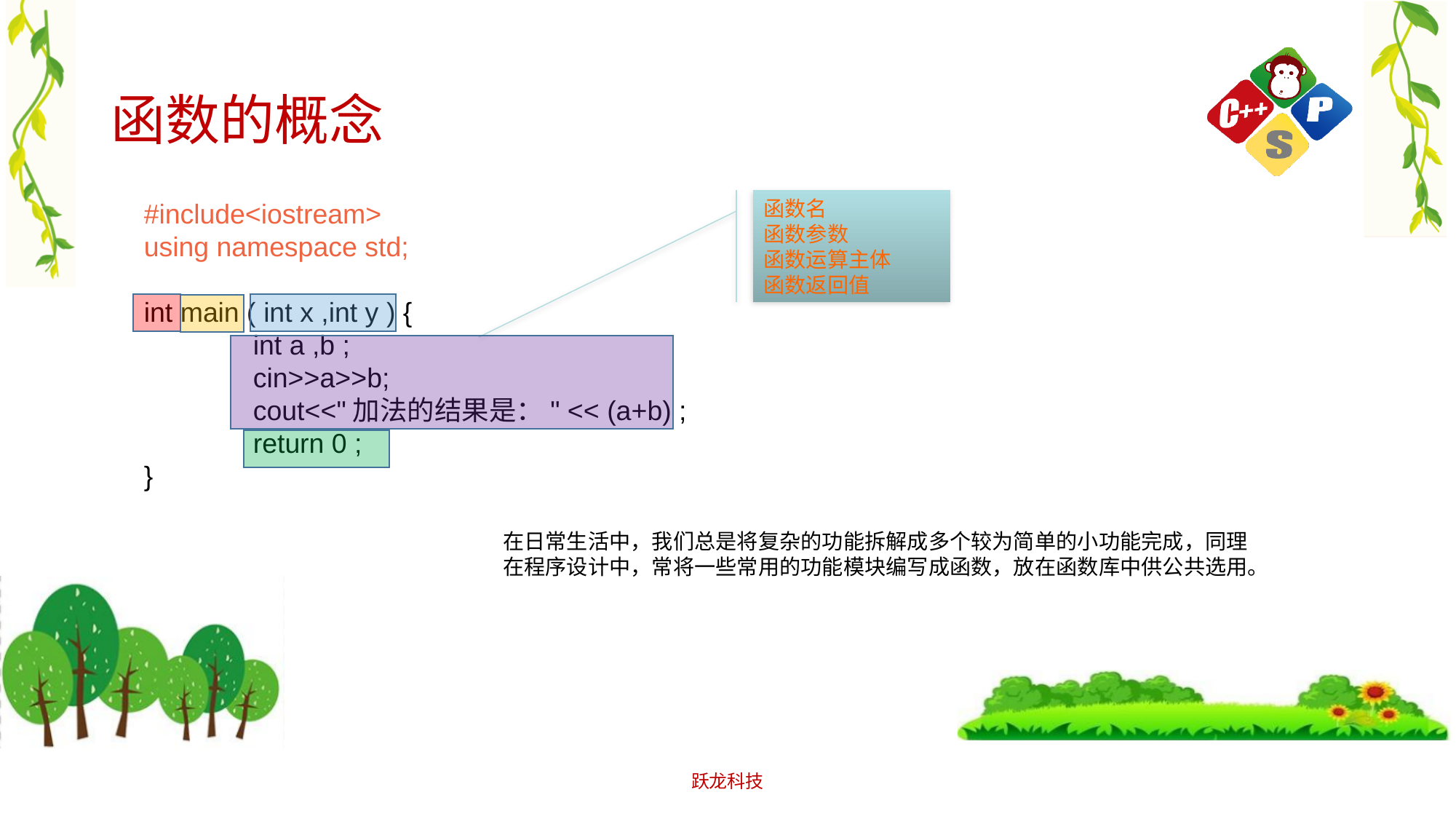

# 函数的概念
函数名
函数参数
函数运算主体
函数返回值
#include<iostream>
using namespace std;

int main ( int x ,int y ) {
	int a ,b ;
	cin>>a>>b;
	cout<<"加法的结果是：" << (a+b) ;
	return 0 ;
}

在日常生活中，我们总是将复杂的功能拆解成多个较为简单的小功能完成，同理
在程序设计中，常将一些常用的功能模块编写成函数，放在函数库中供公共选用。

跃龙科技